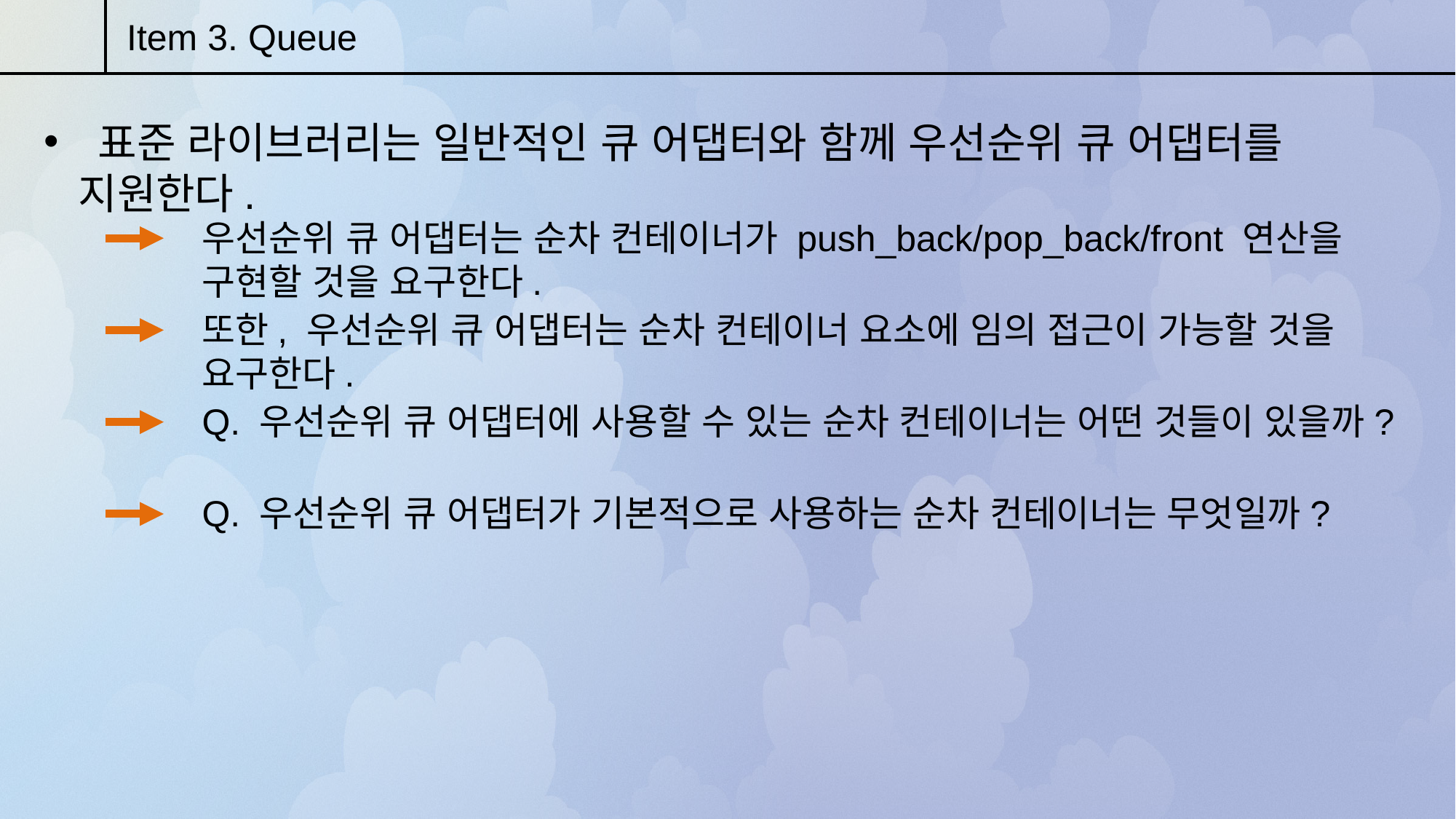

Item 3. Queue
 표준 라이브러리는 일반적인 큐 어댑터와 함께 우선순위 큐 어댑터를 지원한다.
우선순위 큐 어댑터는 순차 컨테이너가 push_back/pop_back/front 연산을 구현할 것을 요구한다.
또한, 우선순위 큐 어댑터는 순차 컨테이너 요소에 임의 접근이 가능할 것을 요구한다.
Q. 우선순위 큐 어댑터에 사용할 수 있는 순차 컨테이너는 어떤 것들이 있을까?
Q. 우선순위 큐 어댑터가 기본적으로 사용하는 순차 컨테이너는 무엇일까?